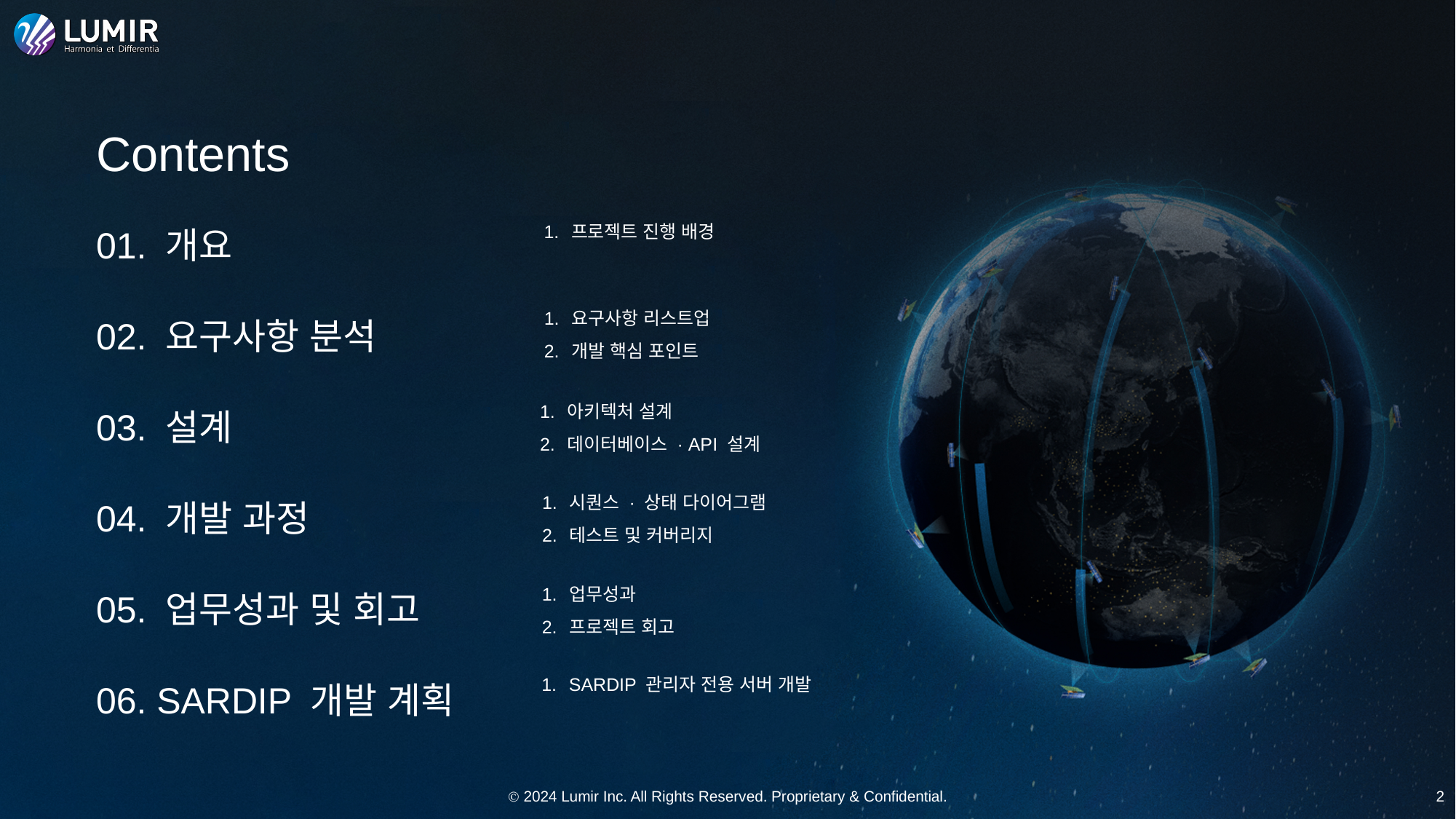

# Contents
01. 개요
02. 요구사항 분석
03. 설계
04. 개발 과정
05. 업무성과 및 회고
06. SARDIP 개발 계획
프로젝트 진행 배경
요구사항 리스트업
개발 핵심 포인트
아키텍처 설계
데이터베이스 · API 설계
시퀀스 · 상태 다이어그램
테스트 및 커버리지
업무성과
프로젝트 회고
SARDIP 관리자 전용 서버 개발